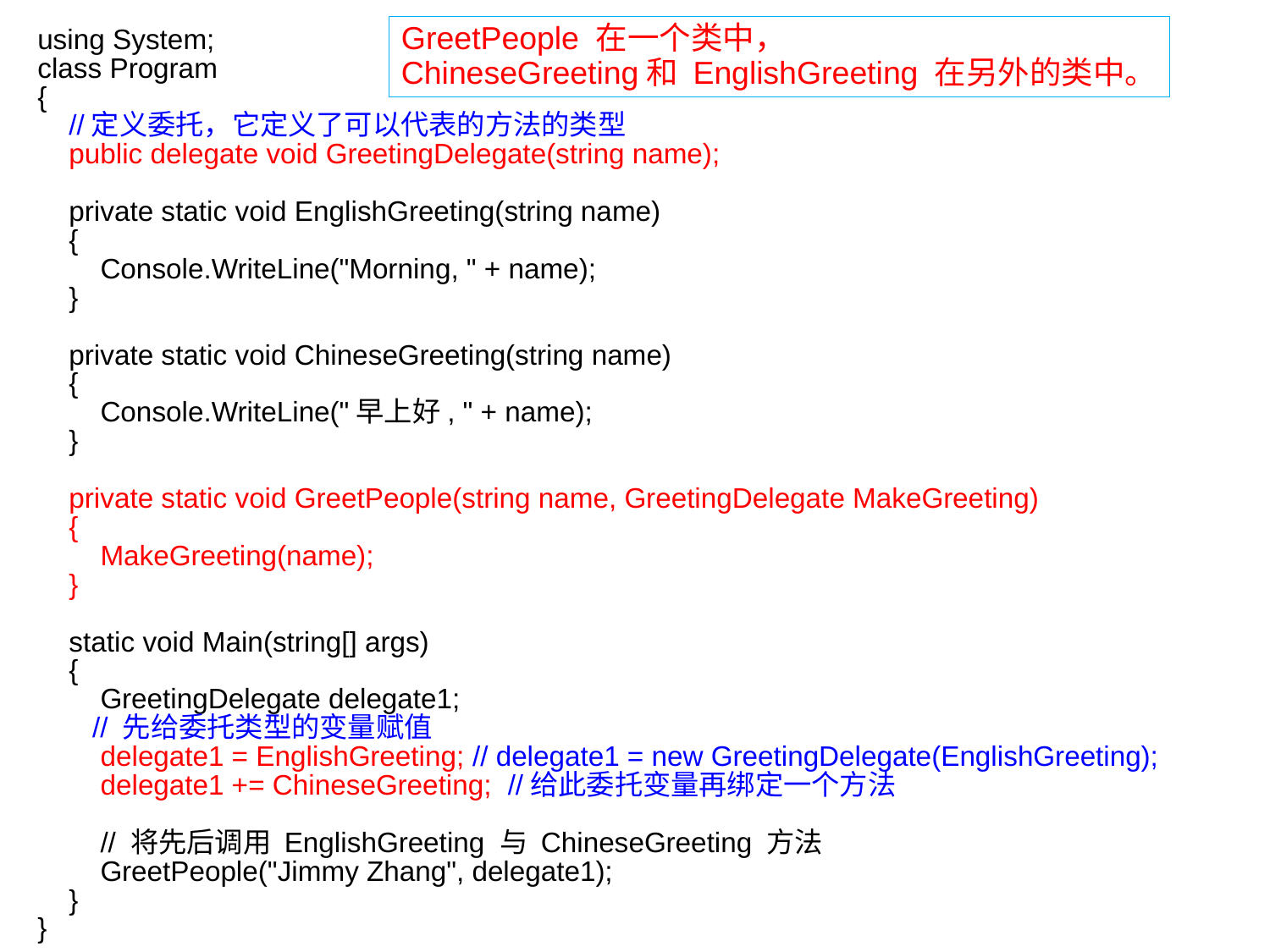

GreetPeople 在一个类中，
ChineseGreeting和 EnglishGreeting 在另外的类中。
using System;
class Program
{
    //定义委托，它定义了可以代表的方法的类型
    public delegate void GreetingDelegate(string name);

    private static void EnglishGreeting(string name)
    {
        Console.WriteLine("Morning, " + name);
    }

    private static void ChineseGreeting(string name)
    {
        Console.WriteLine("早上好, " + name);
    }

    private static void GreetPeople(string name, GreetingDelegate MakeGreeting)
    {
        MakeGreeting(name);
    }

    static void Main(string[] args)
    {
        GreetingDelegate delegate1;
       // 先给委托类型的变量赋值
        delegate1 = EnglishGreeting; // delegate1 = new GreetingDelegate(EnglishGreeting);
        delegate1 += ChineseGreeting;  //给此委托变量再绑定一个方法

        // 将先后调用 EnglishGreeting 与 ChineseGreeting 方法
        GreetPeople("Jimmy Zhang", delegate1);
    }
}